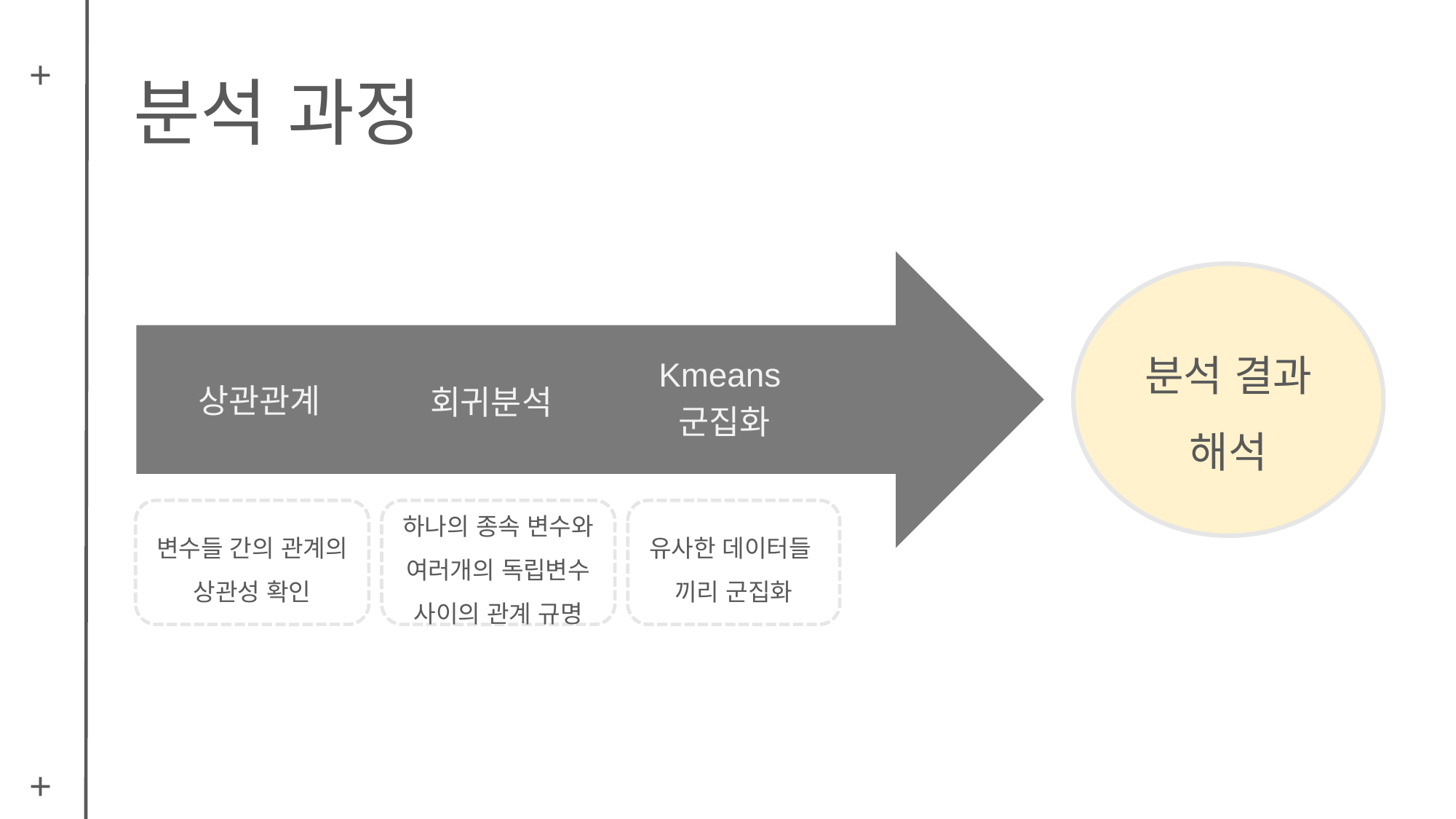

+
+
# 분석 과정
Kmeans
군집화
회귀분석
상관관계
분석 결과 해석
하나의 종속 변수와 여러개의 독립변수 사이의 관계 규명
유사한 데이터들
끼리 군집화
변수들 간의 관계의 상관성 확인